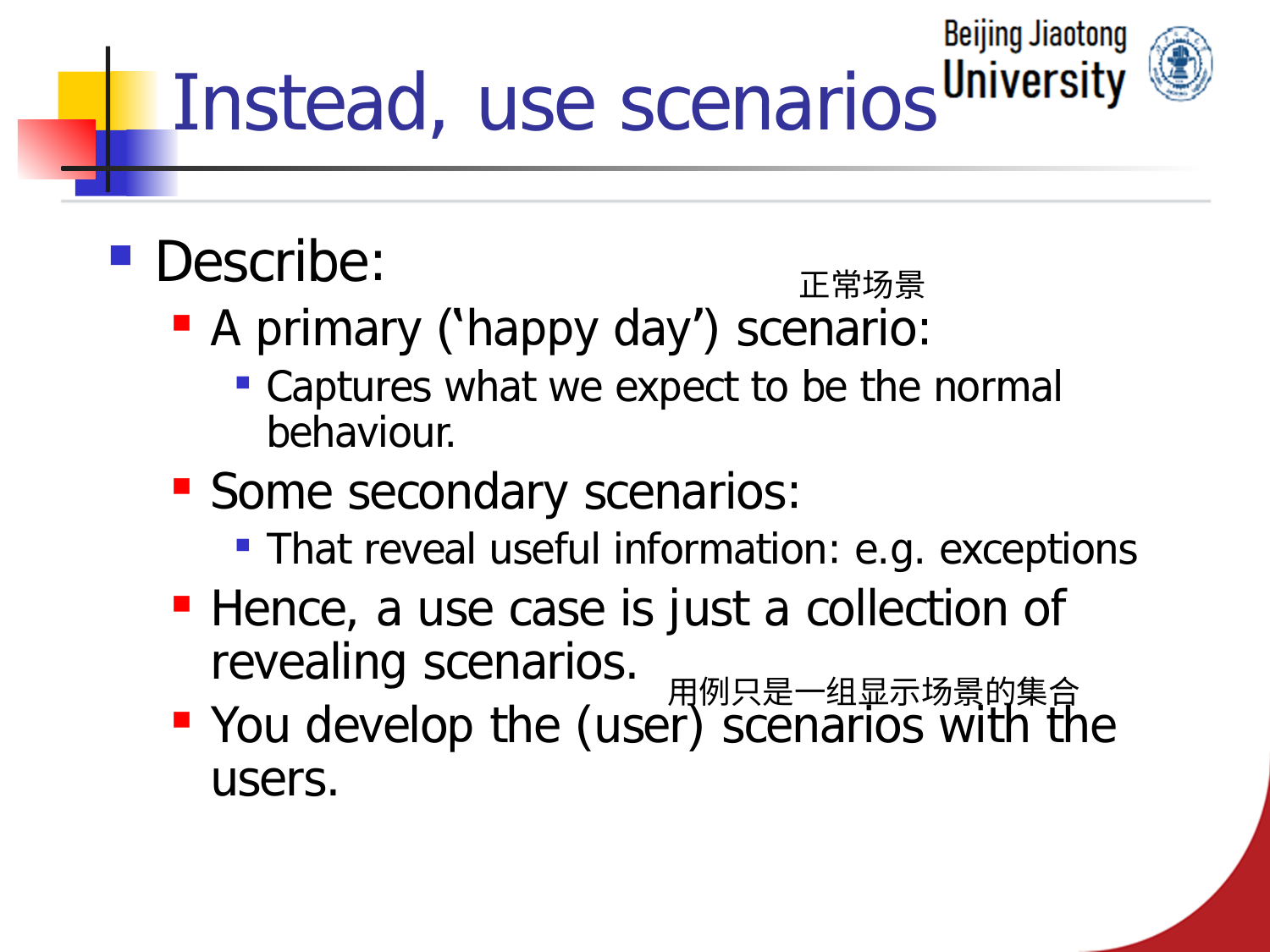

# Instead, use scenarios
Describe:
A primary (‘happy day’) scenario:
Captures what we expect to be the normal behaviour.
Some secondary scenarios:
That reveal useful information: e.g. exceptions
Hence, a use case is just a collection of revealing scenarios.
You develop the (user) scenarios with the users.
正常场景
用例只是一组显示场景的集合